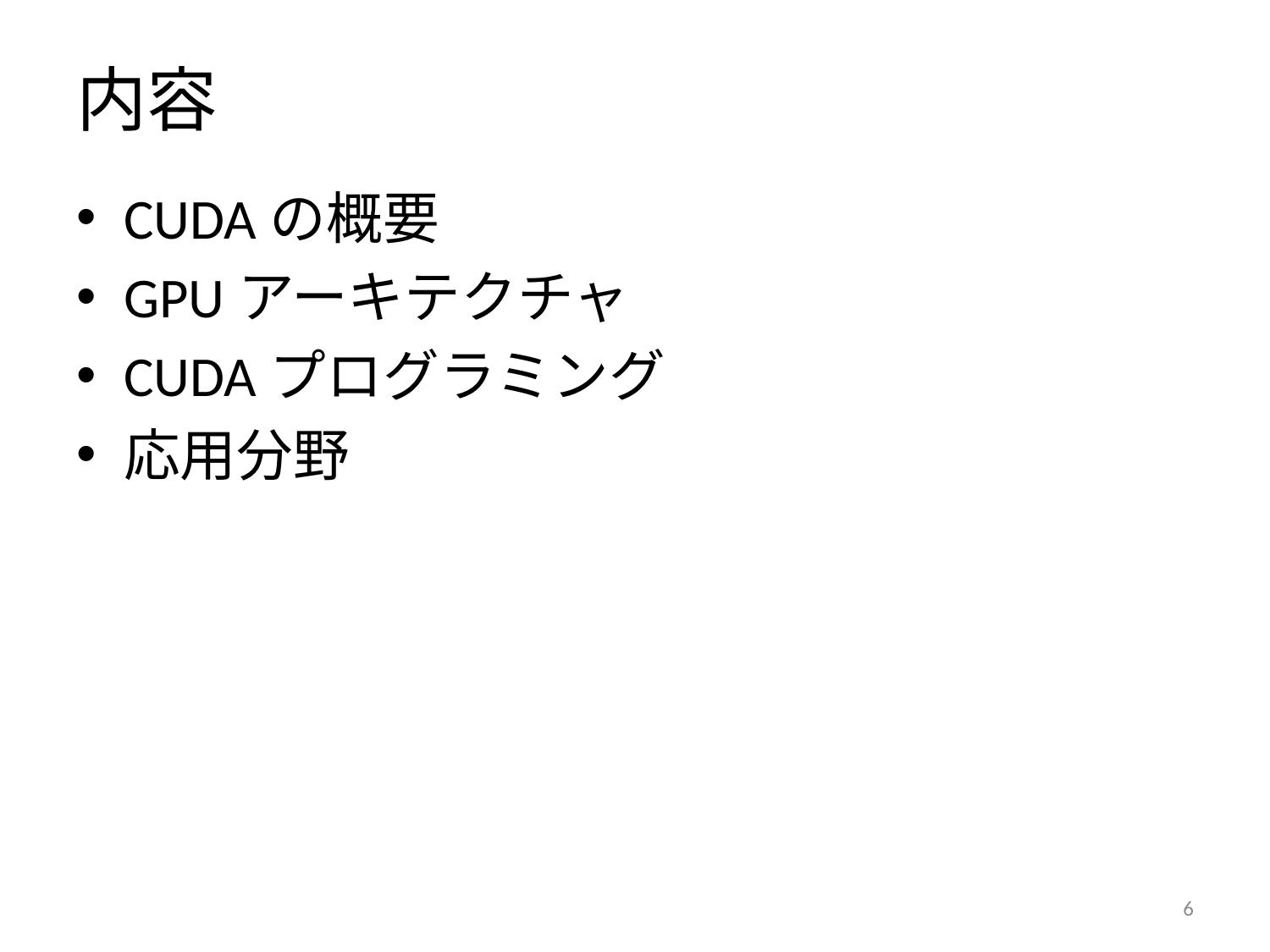

# 内容
CUDAの概要
GPUアーキテクチャ
CUDAプログラミング
応用分野
6